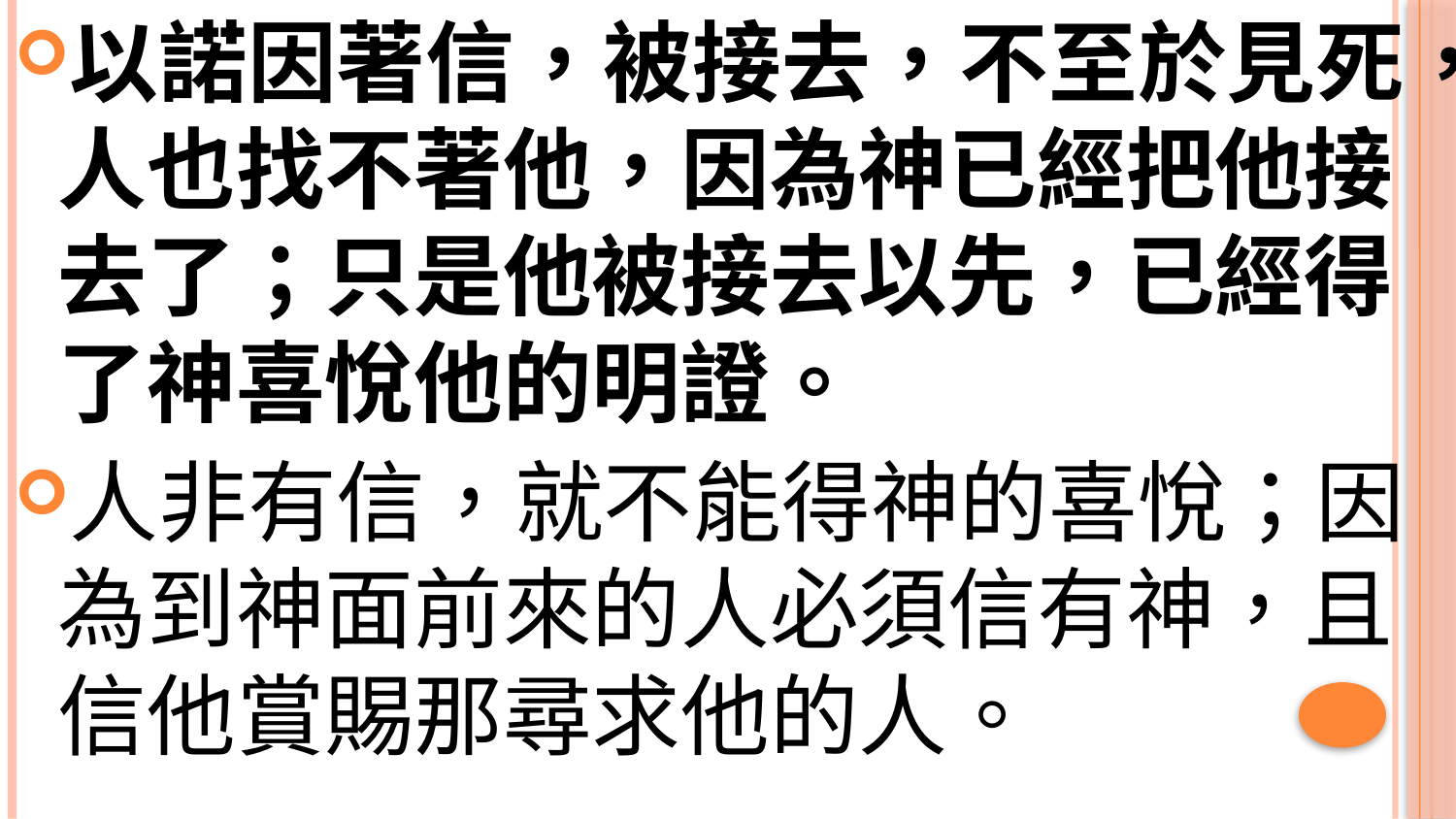

以諾因著信，被接去，不至於見死，人也找不著他，因為神已經把他接去了；只是他被接去以先，已經得了神喜悅他的明證。
人非有信，就不能得神的喜悅；因為到神面前來的人必須信有神，且信他賞賜那尋求他的人。